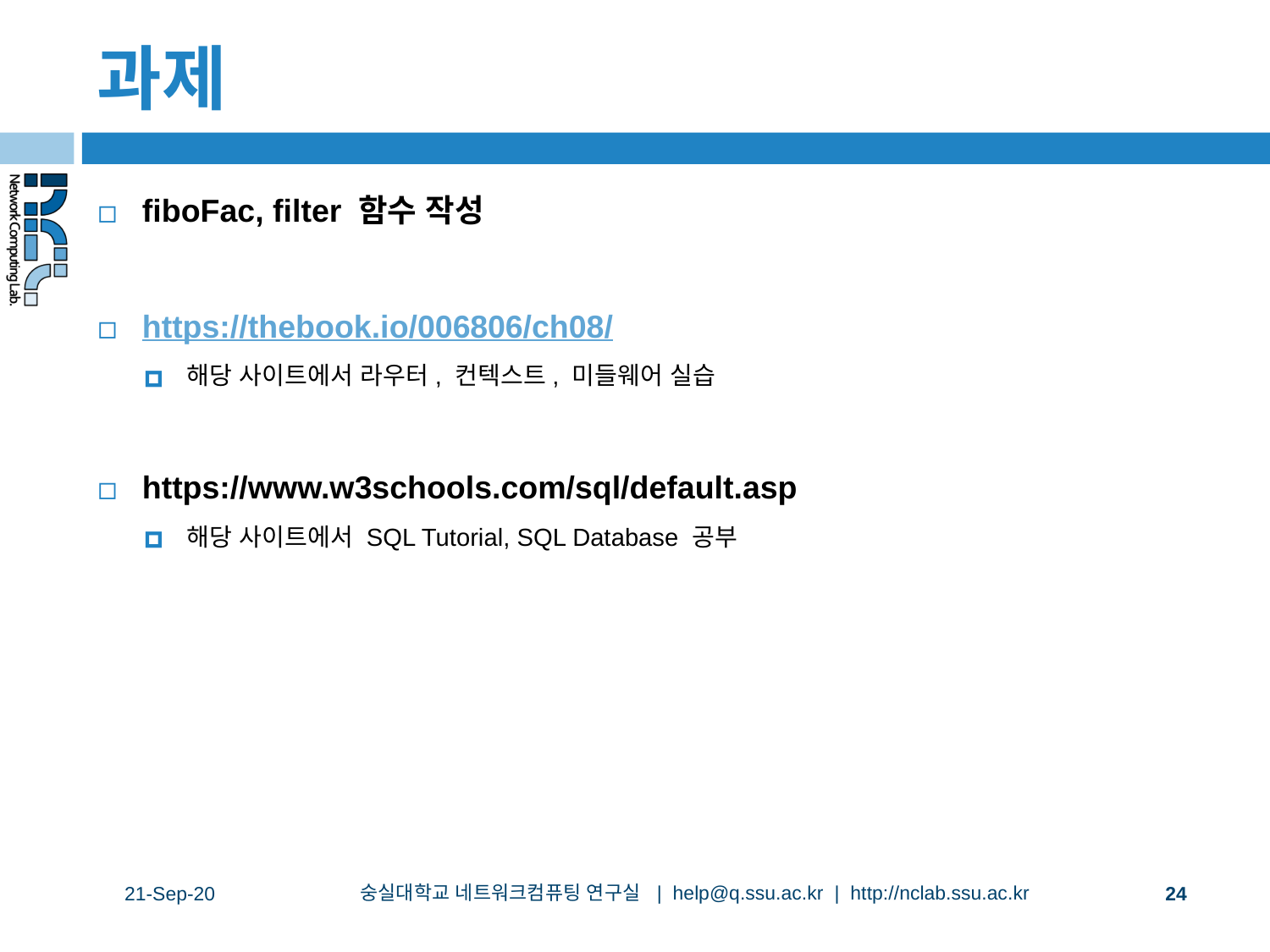

# 과제
fiboFac, filter 함수 작성

https://thebook.io/006806/ch08/
해당 사이트에서 라우터, 컨텍스트, 미들웨어 실습

https://www.w3schools.com/sql/default.asp
해당 사이트에서 SQL Tutorial, SQL Database 공부

숭실대학교 네트워크컴퓨팅 연구실  |  help@q.ssu.ac.kr  |  http://nclab.ssu.ac.kr
21-Sep-20
24